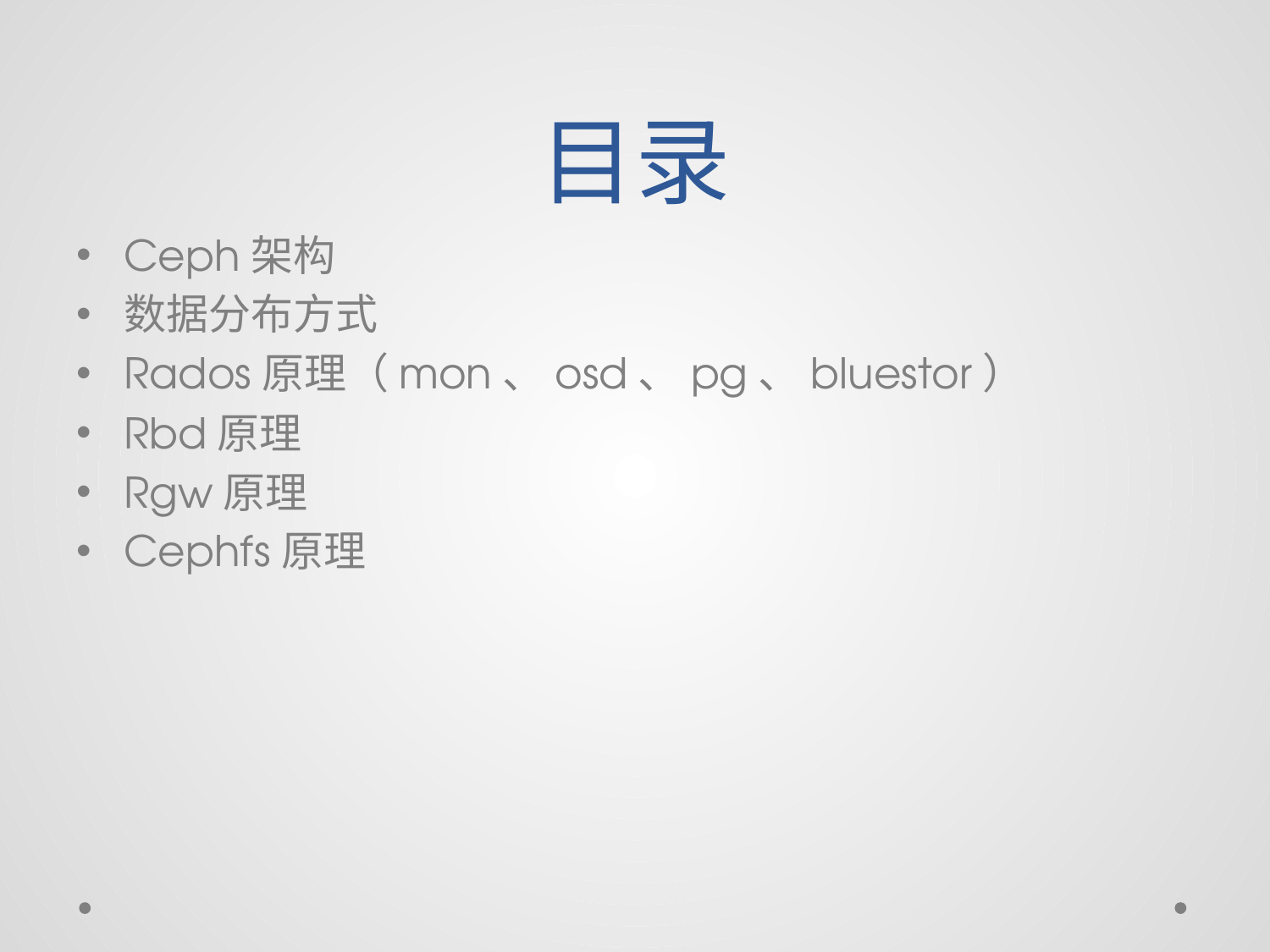

# 目录
Ceph架构
数据分布方式
Rados原理（mon、osd、pg、bluestor）
Rbd原理
Rgw原理
Cephfs原理